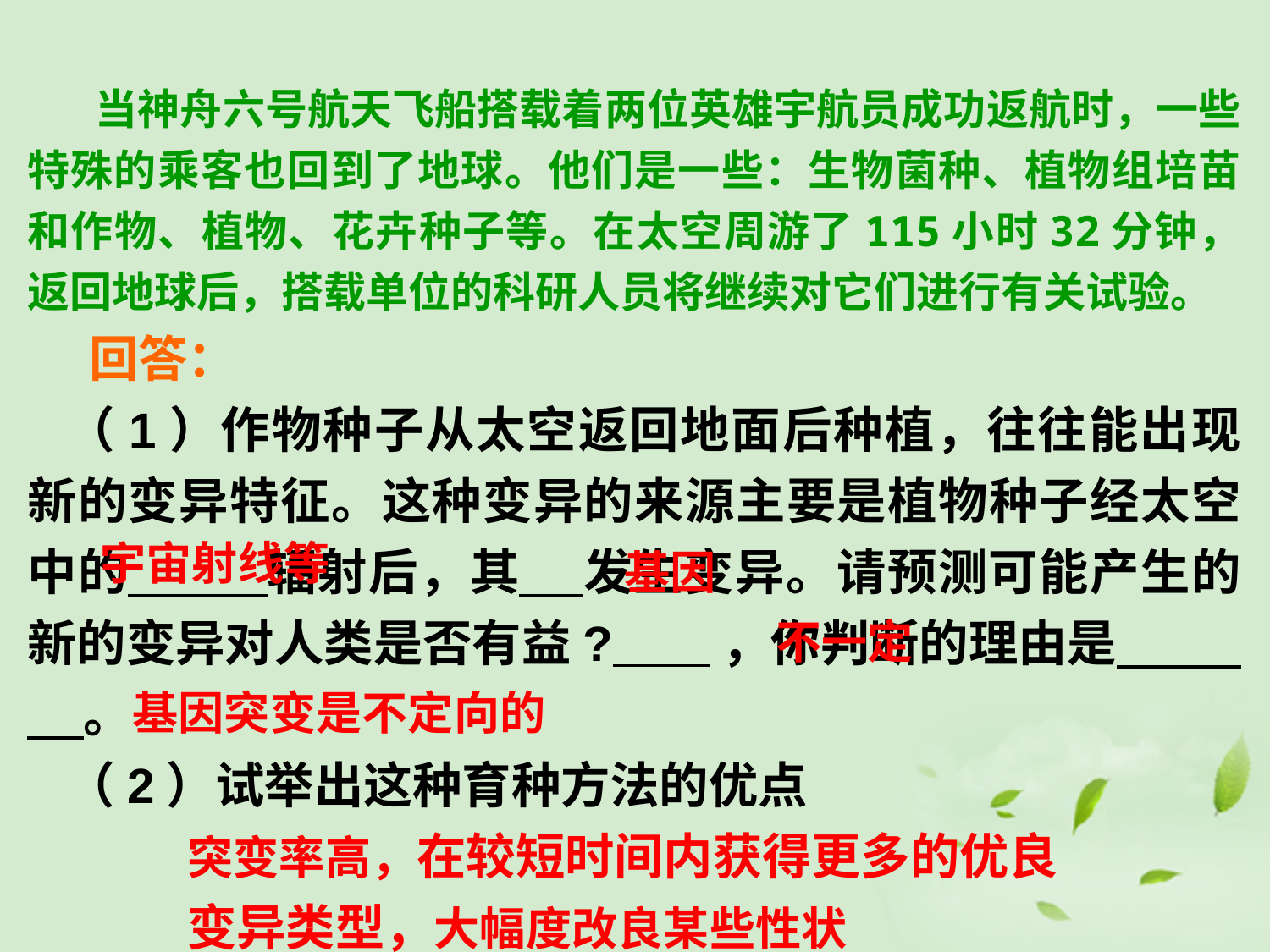

当神舟六号航天飞船搭载着两位英雄宇航员成功返航时，一些特殊的乘客也回到了地球。他们是一些：生物菌种、植物组培苗和作物、植物、花卉种子等。在太空周游了115小时32分钟，返回地球后，搭载单位的科研人员将继续对它们进行有关试验。
 回答：
（1）作物种子从太空返回地面后种植，往往能出现新的变异特征。这种变异的来源主要是植物种子经太空中的           辐射后，其     发生变异。请预测可能产生的新的变异对人类是否有益?       ，你判断的理由是                 。
（2）试举出这种育种方法的优点
宇宙射线等
基因
不一定
基因突变是不定向的
突变率高，在较短时间内获得更多的优良变异类型，大幅度改良某些性状